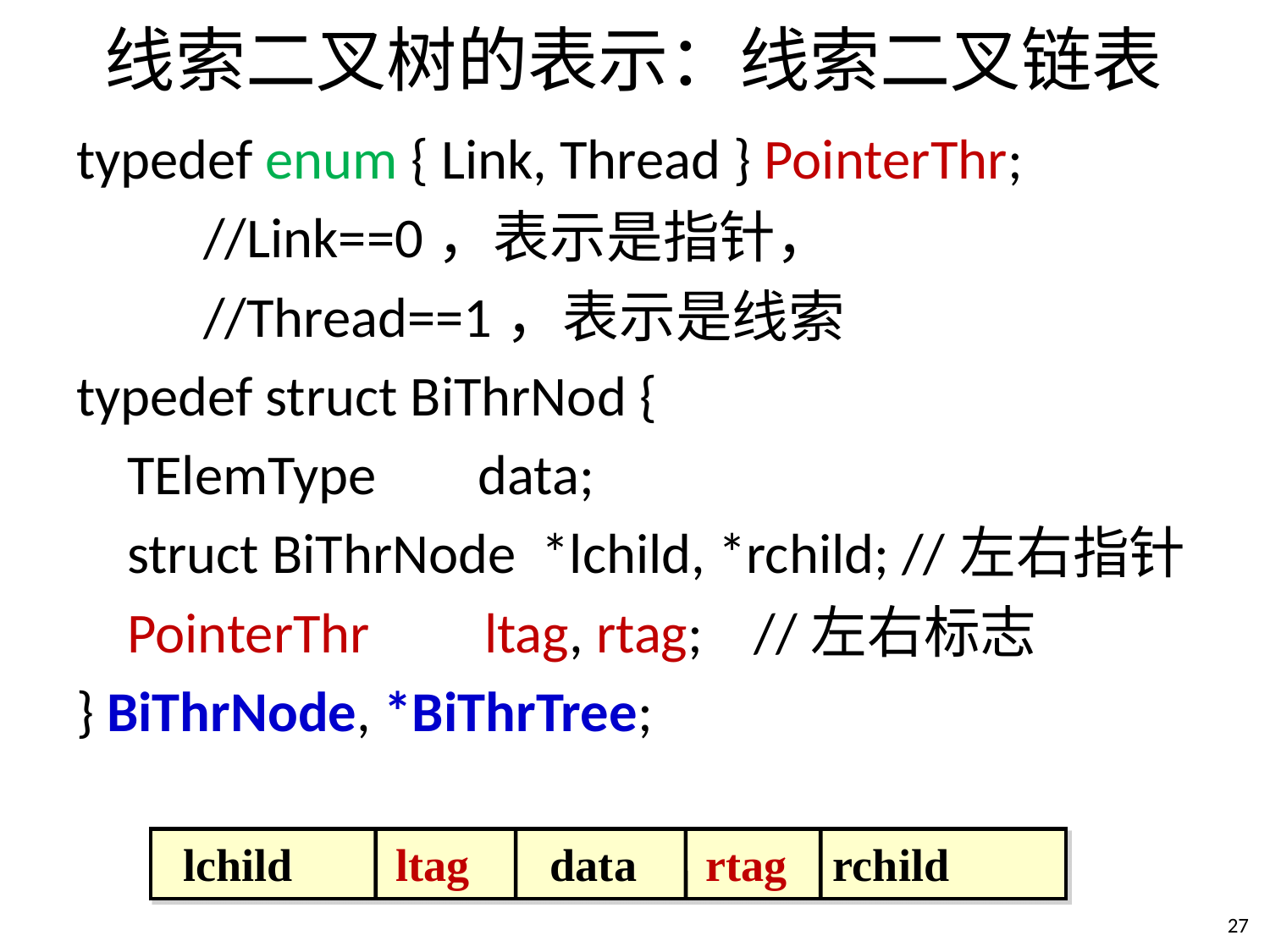

# 线索二叉树的表示：线索二叉链表
typedef enum { Link, Thread } PointerThr;
	//Link==0，表示是指针，
	//Thread==1，表示是线索
typedef struct BiThrNod {
    TElemType        data;
    struct BiThrNode  *lchild, *rchild; //左右指针
    PointerThr         ltag, rtag;    //左右标志
} BiThrNode, *BiThrTree;

lchild         ltag       data      rtag    rchild

27